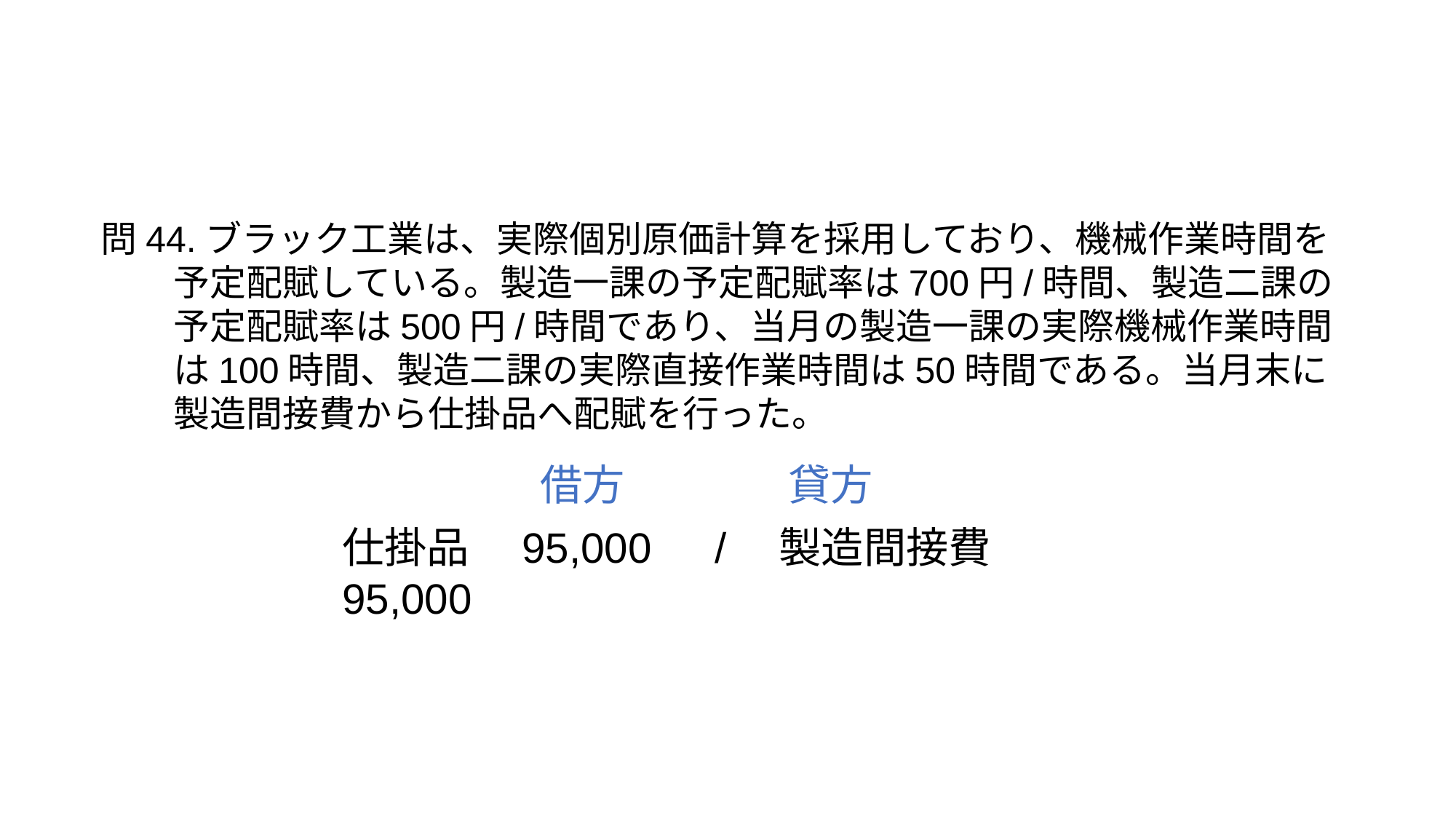

問44.ブラック工業は、実際個別原価計算を採用しており、機械作業時間を
　　予定配賦している。製造一課の予定配賦率は700円/時間、製造二課の
　　予定配賦率は500円/時間であり、当月の製造一課の実際機械作業時間
　　は100時間、製造二課の実際直接作業時間は50時間である。当月末に
　　製造間接費から仕掛品へ配賦を行った。
借方
貸方
仕掛品　95,000　/　製造間接費　95,000